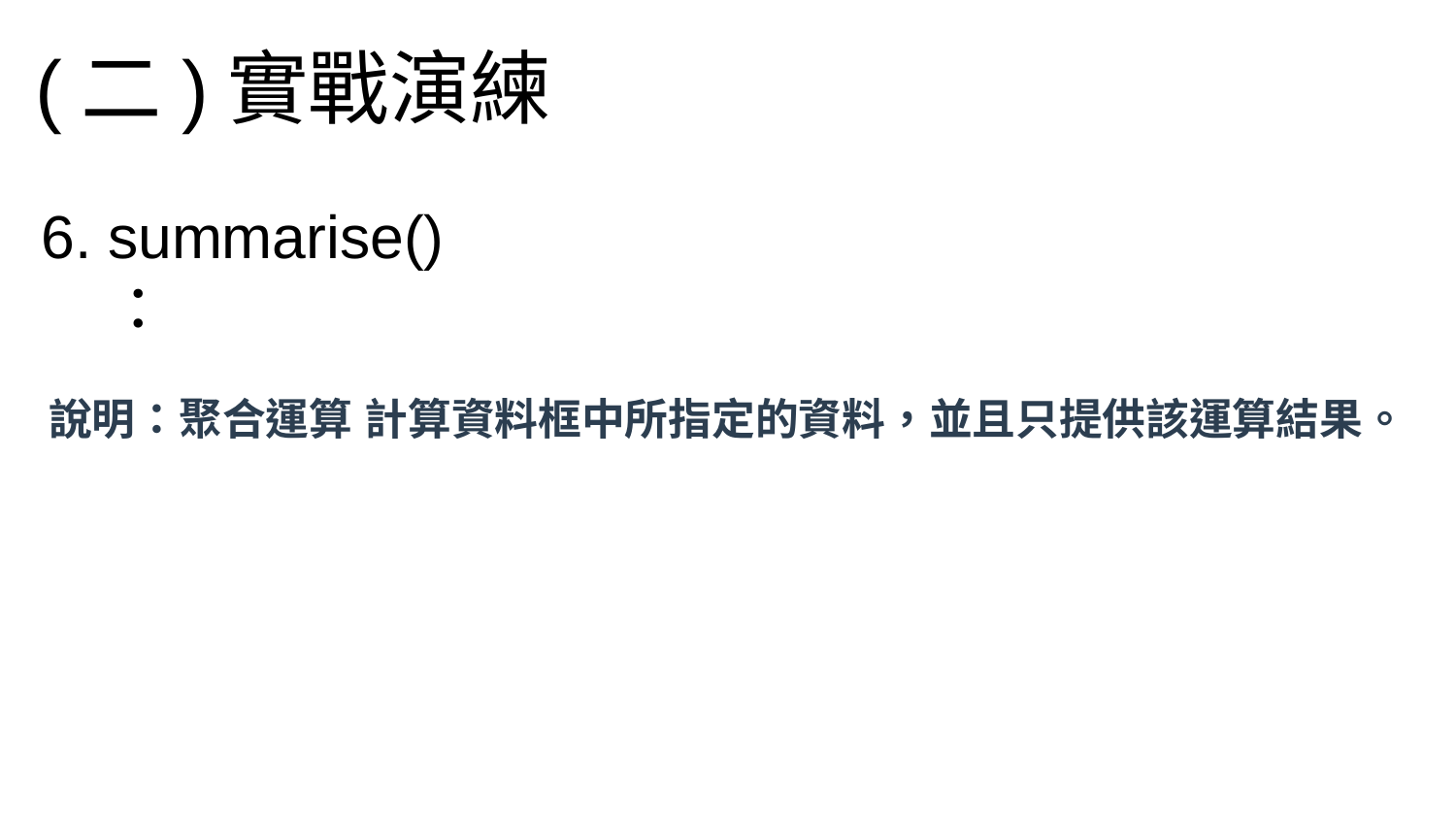

(二)實戰演練

summarise()：
說明：聚合運算 計算資料框中所指定的資料，並且只提供該運算結果。